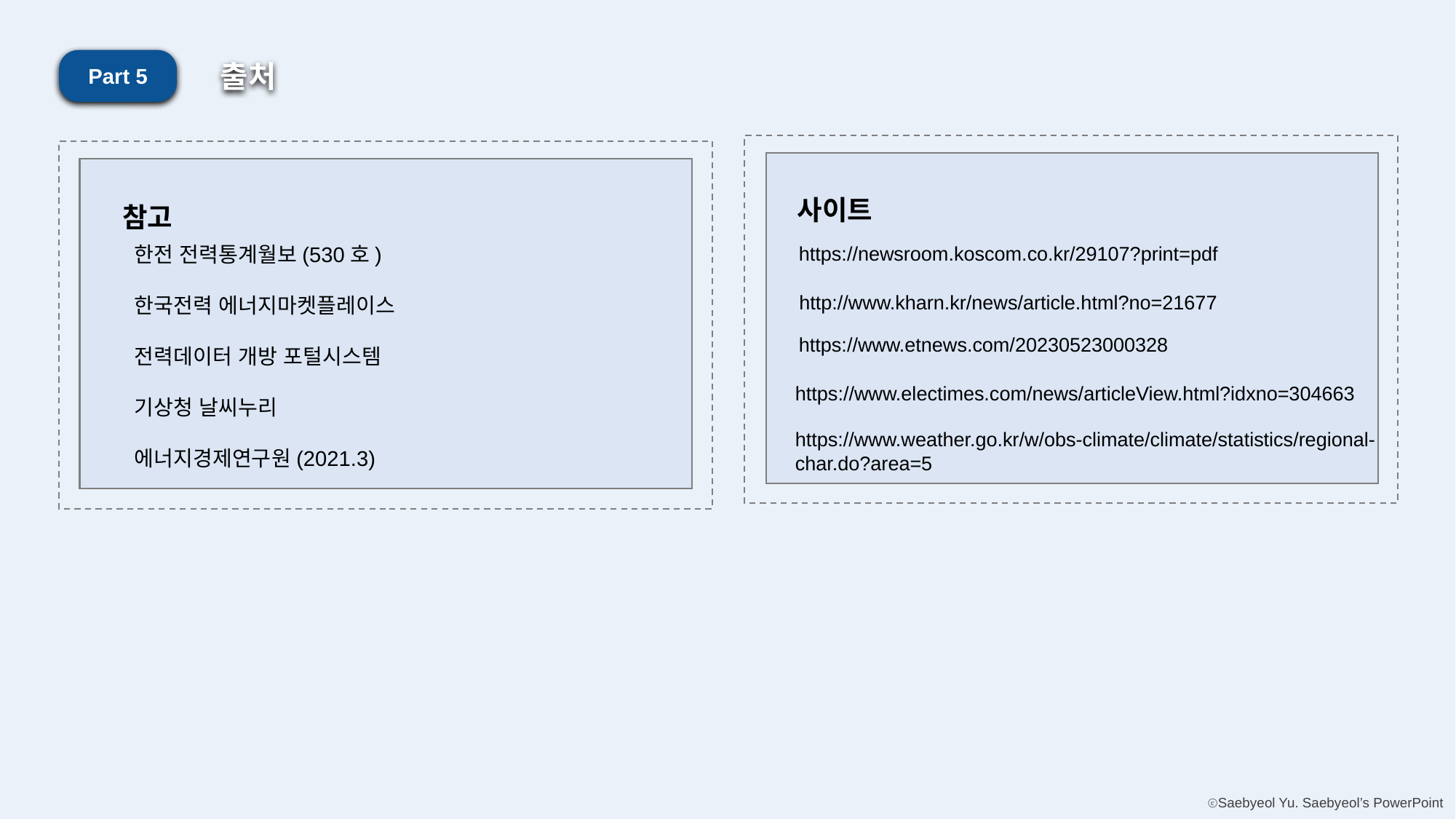

출처
Part 5

사이트

참고
한전 전력통계월보(530호)

한국전력 에너지마켓플레이스

전력데이터 개방 포털시스템

기상청 날씨누리

에너지경제연구원(2021.3)
https://newsroom.koscom.co.kr/29107?print=pdf
http://www.kharn.kr/news/article.html?no=21677
https://www.etnews.com/20230523000328
https://www.electimes.com/news/articleView.html?idxno=304663
https://www.weather.go.kr/w/obs-climate/climate/statistics/regional-char.do?area=5